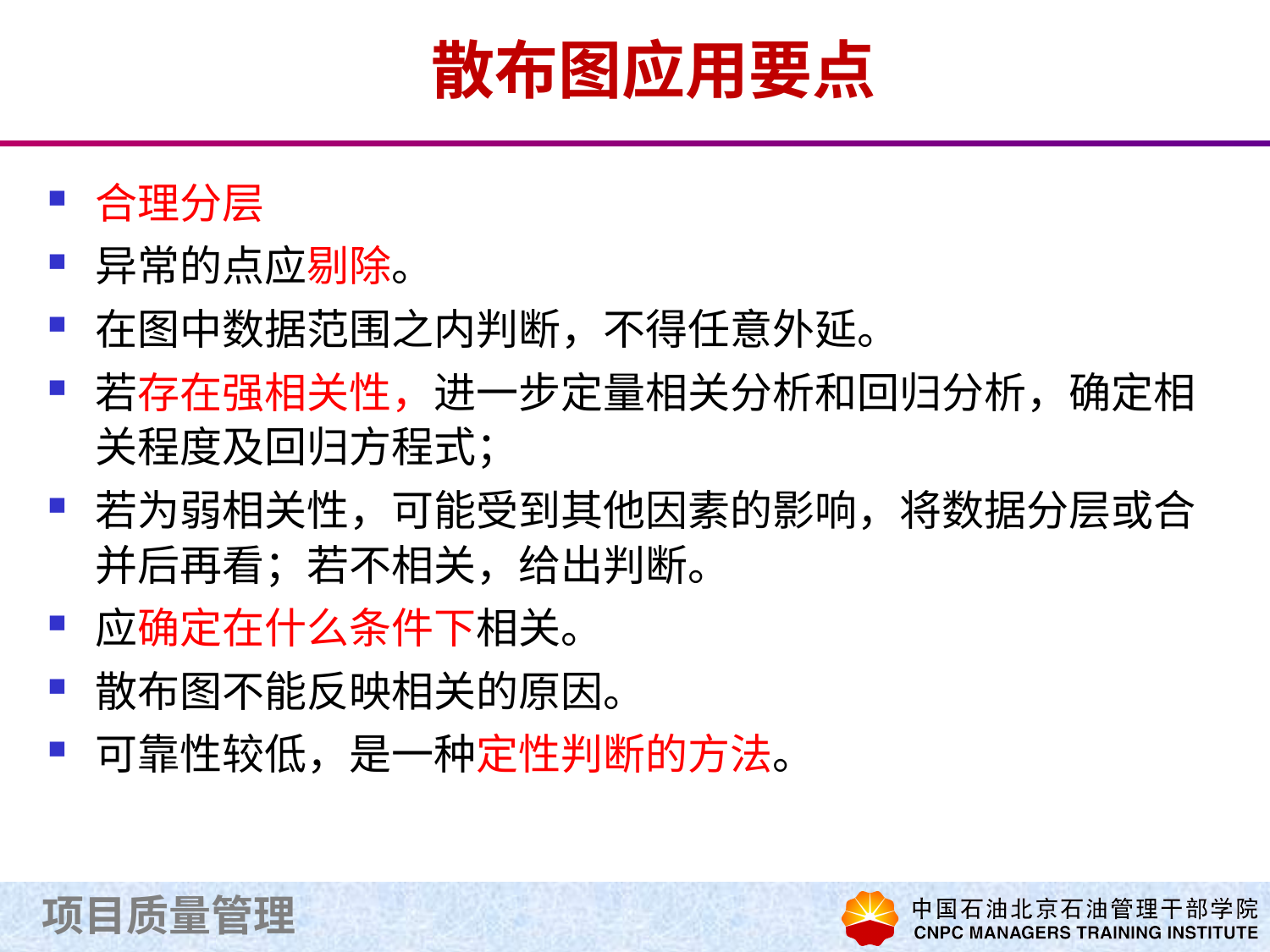

# 散布图应用要点
合理分层
异常的点应剔除。
在图中数据范围之内判断，不得任意外延。
若存在强相关性，进一步定量相关分析和回归分析，确定相关程度及回归方程式；
若为弱相关性，可能受到其他因素的影响，将数据分层或合并后再看；若不相关，给出判断。
应确定在什么条件下相关。
散布图不能反映相关的原因。
可靠性较低，是一种定性判断的方法。